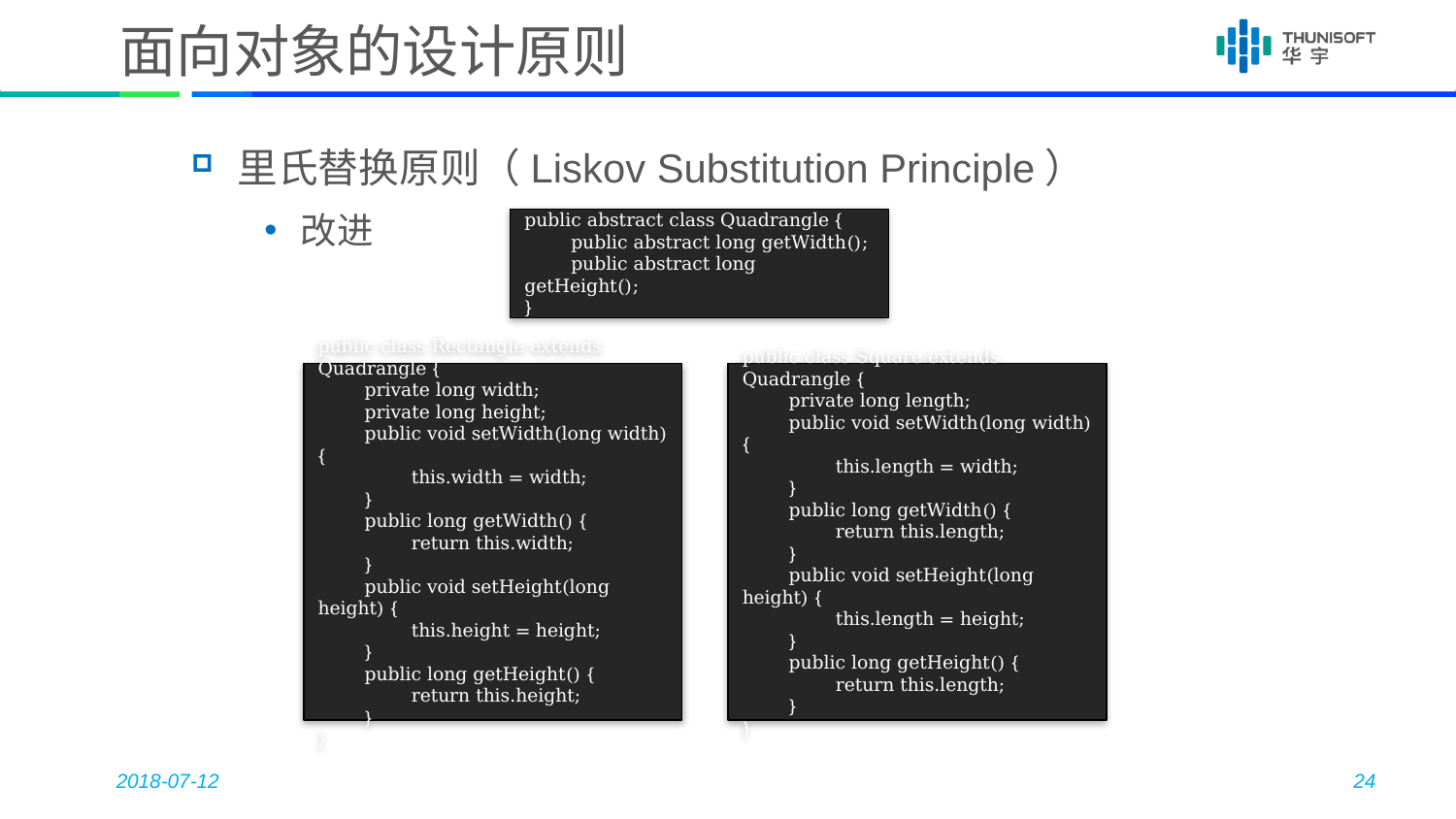

# 面向对象的设计原则
里氏替换原则（Liskov Substitution Principle）
改进

public abstract class Quadrangle {
        public abstract long getWidth();
        public abstract long getHeight();
}
public class Rectangle extends Quadrangle {
        private long width;
        private long height;
        public void setWidth(long width) {
                this.width = width;
        }
        public long getWidth() {
                return this.width;
        }
        public void setHeight(long height) {
                this.height = height;
        }
        public long getHeight() {
                return this.height;
        }
}
public class Square extends Quadrangle {
        private long length;
        public void setWidth(long width) {
                this.length = width;
        }
        public long getWidth() {
                return this.length;
        }
        public void setHeight(long height) {
                this.length = height;
        }
        public long getHeight() {
                return this.length;
        }
}
2018-07-12
24